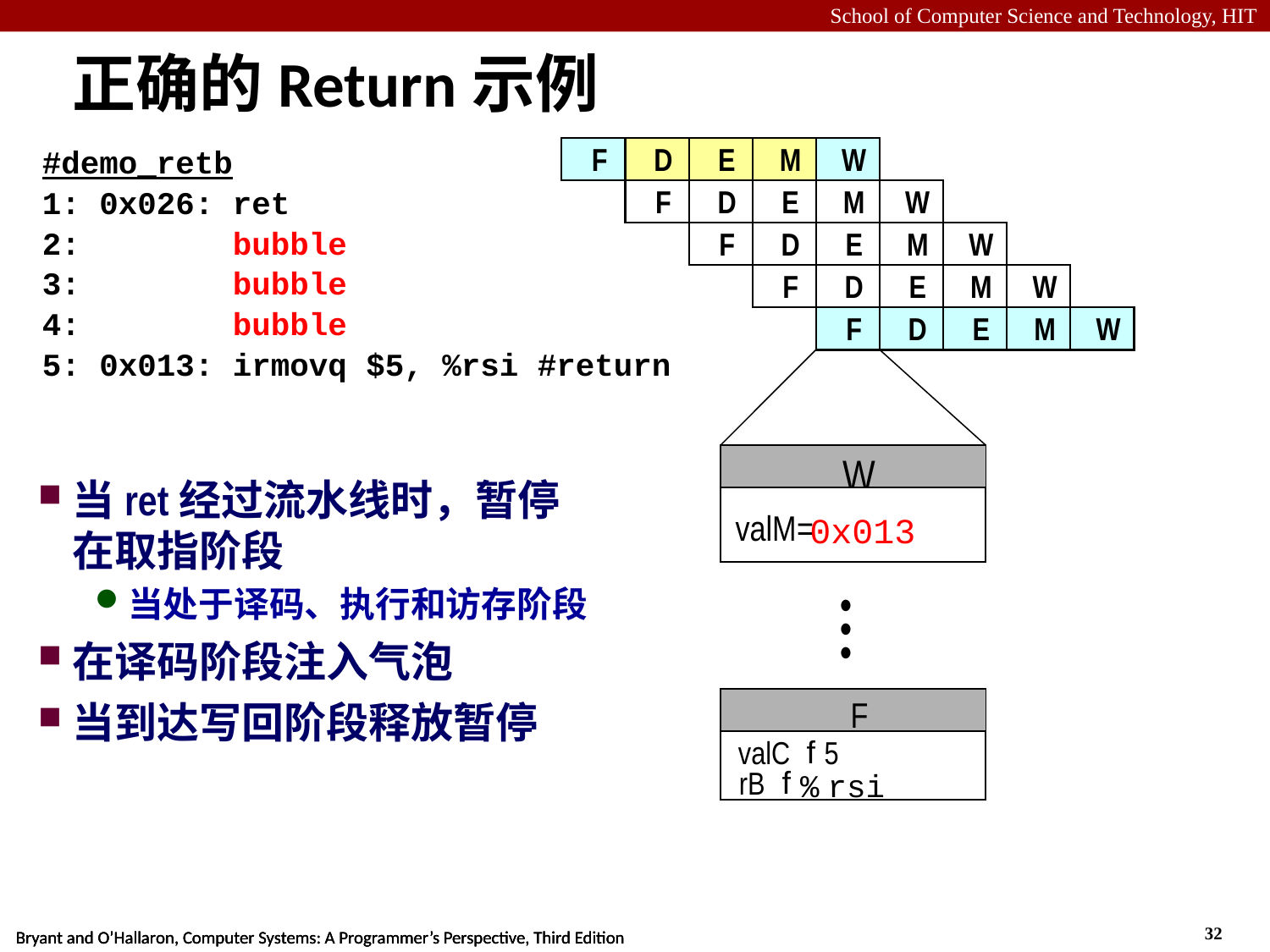

# 正确的Return示例

#demo_retb
1: 0x026: ret
2:        bubble
3:        bubble
4:        bubble
5: 0x013: irmovq $5, %rsi #return

F
D
E
M
W

F
D
E
M
W

F
D
E
M
W

F
D
E
M
W

F
F
D
D
E
E
M
M
W
W

W
W

valM
valM
=
=
0x0b
0x013

•
•
•
当ret经过流水线时，暂停在取指阶段
当处于译码、执行和访存阶段
在译码阶段注入气泡
当到达写回阶段释放暂停

F
F

f
f
valC
valC
5
5
f
f
rB
rB
rsi
esi
%
%